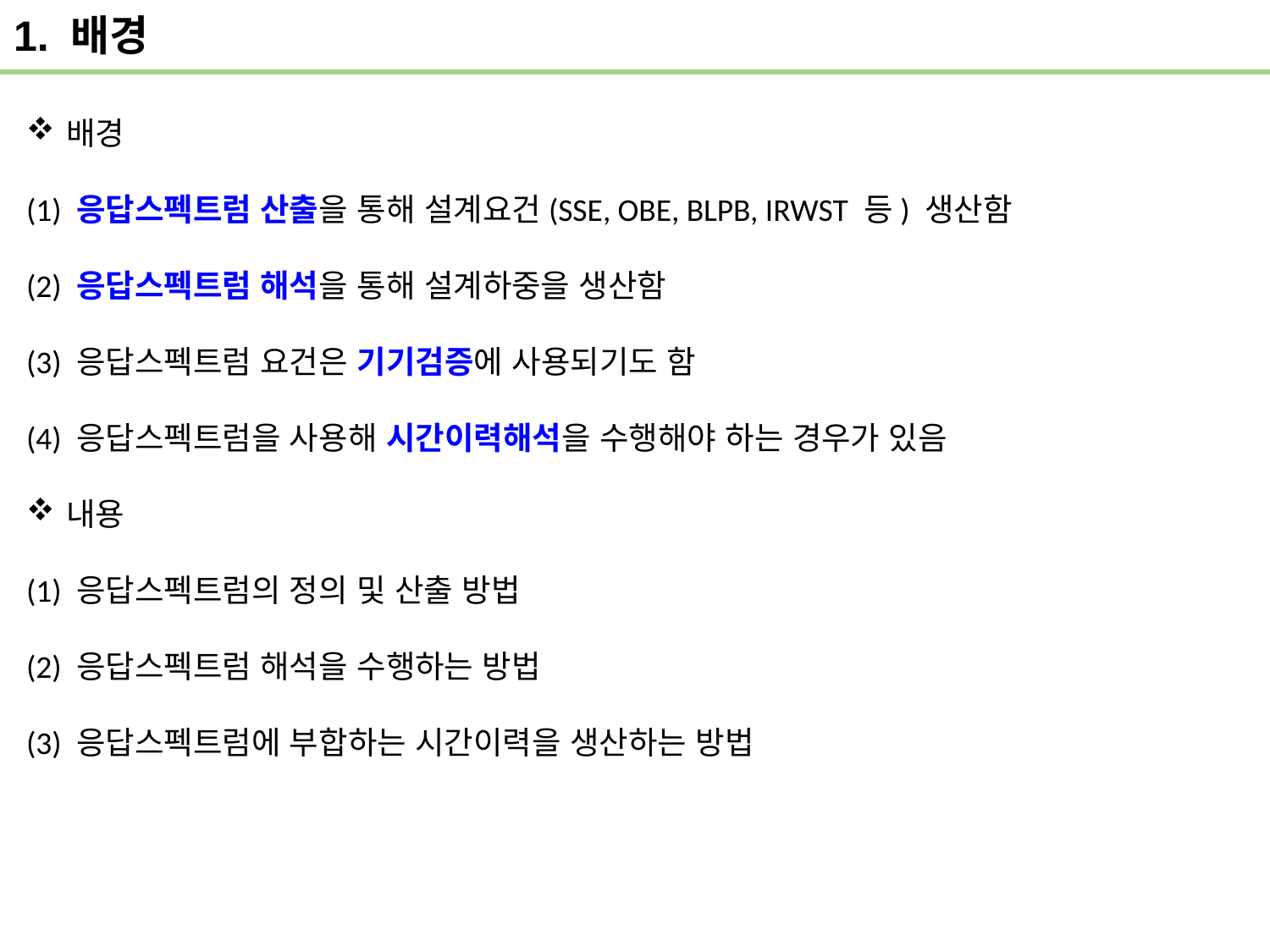

1. 배경

배경
(1) 응답스펙트럼 산출을 통해 설계요건(SSE, OBE, BLPB, IRWST 등) 생산함
(2) 응답스펙트럼 해석을 통해 설계하중을 생산함
(3) 응답스펙트럼 요건은 기기검증에 사용되기도 함
(4) 응답스펙트럼을 사용해 시간이력해석을 수행해야 하는 경우가 있음

내용

(1) 응답스펙트럼의 정의 및 산출 방법

(2) 응답스펙트럼 해석을 수행하는 방법

(3) 응답스펙트럼에 부합하는 시간이력을 생산하는 방법